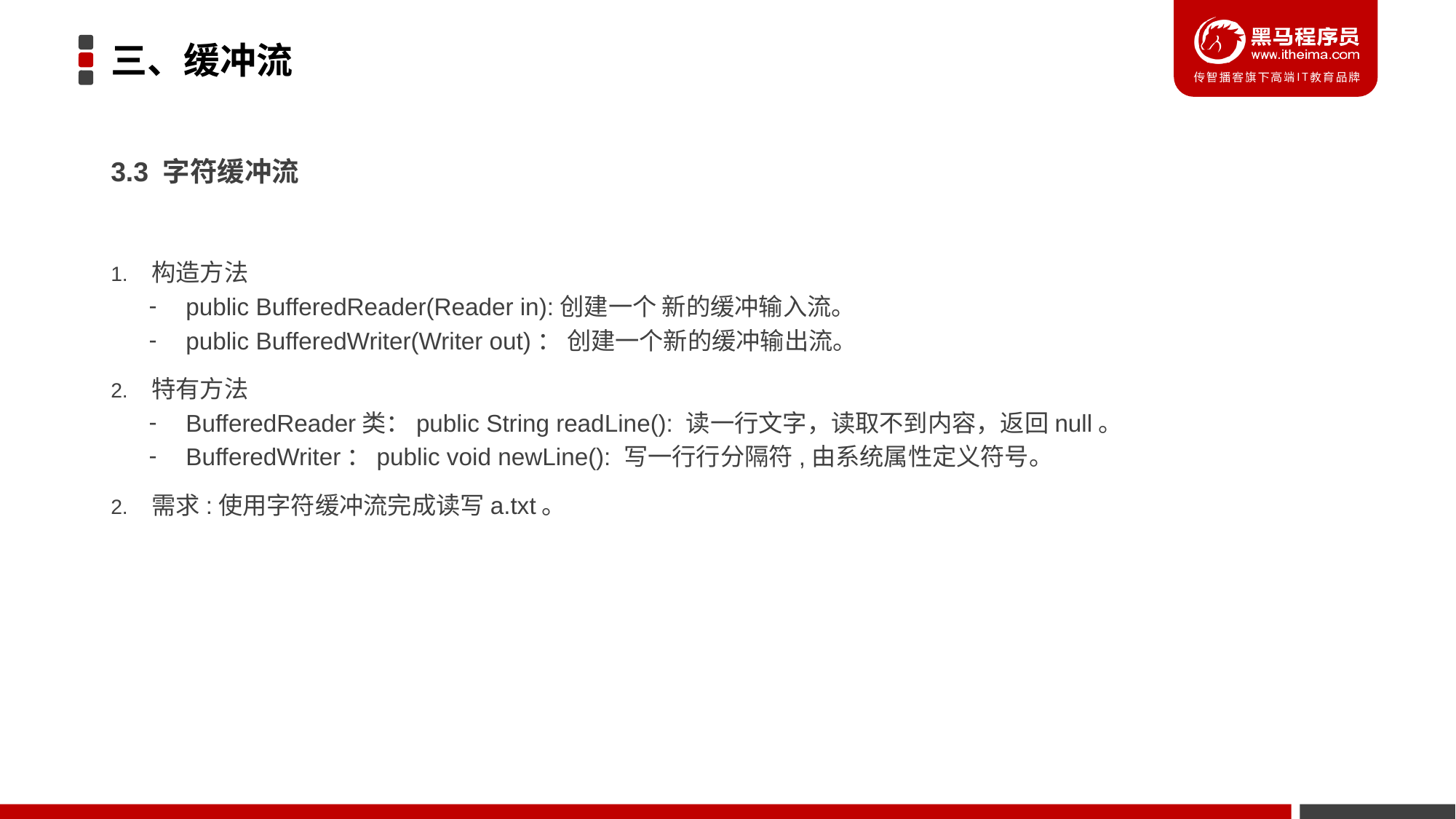

# 三、缓冲流
3.3 字符缓冲流
构造方法
public BufferedReader(Reader in):创建一个 新的缓冲输入流。
public BufferedWriter(Writer out)： 创建一个新的缓冲输出流。
特有方法
BufferedReader类：public String readLine(): 读一行文字，读取不到内容，返回null。
BufferedWriter：public void newLine(): 写一行行分隔符,由系统属性定义符号。
需求:使用字符缓冲流完成读写a.txt。